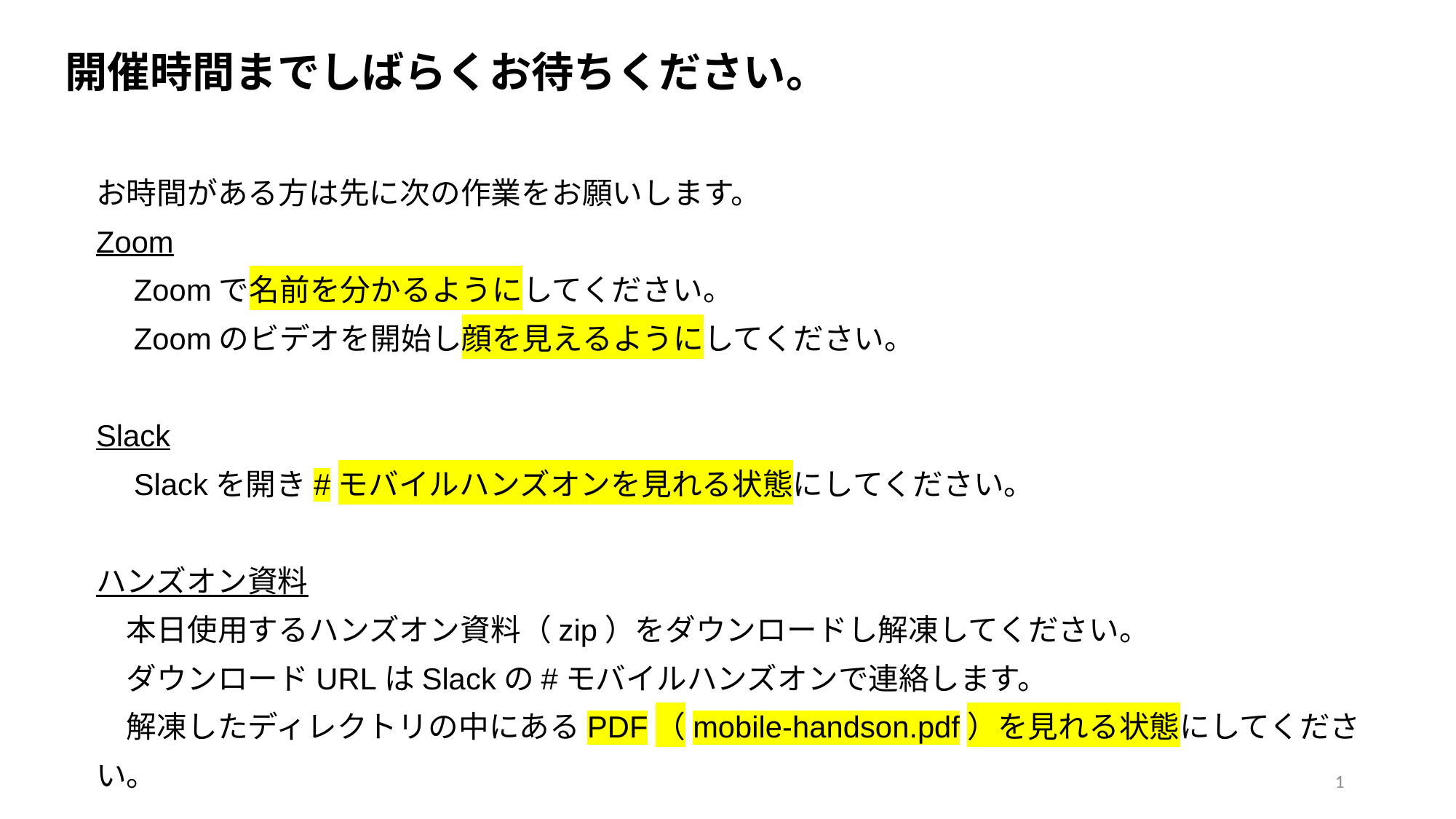

開催時間までしばらくお待ちください。
お時間がある方は先に次の作業をお願いします。
Zoom
　Zoomで名前を分かるようにしてください。
　Zoomのビデオを開始し顔を見えるようにしてください。

Slack
　Slackを開き#モバイルハンズオンを見れる状態にしてください。

ハンズオン資料
　本日使用するハンズオン資料（zip）をダウンロードし解凍してください。
　ダウンロードURLはSlackの#モバイルハンズオンで連絡します。
　解凍したディレクトリの中にあるPDF（mobile-handson.pdf）を見れる状態にしてください。
1